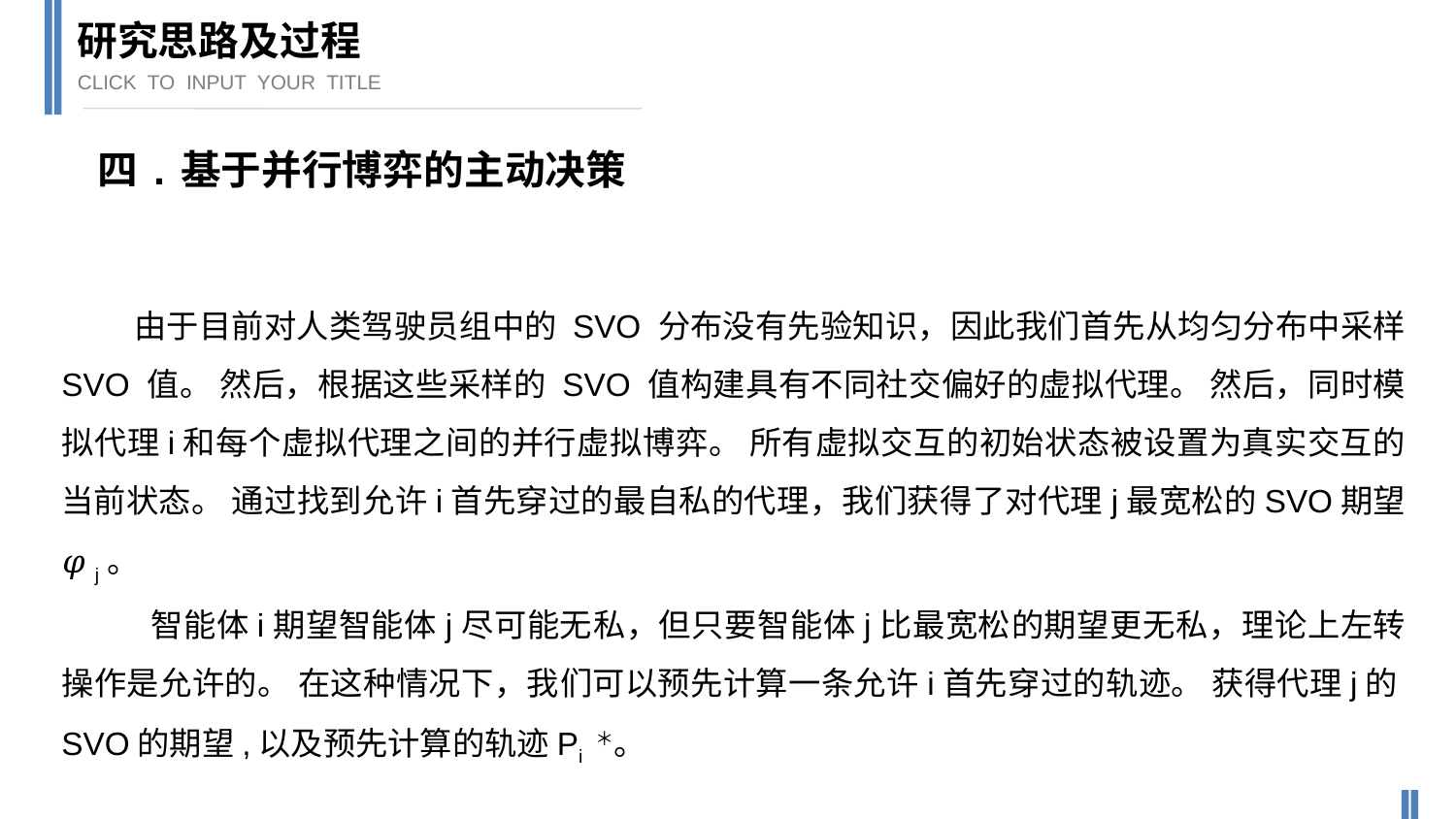

研究思路及过程
CLICK  TO  INPUT  YOUR  TITLE
四.基于并行博弈的主动决策
由于目前对人类驾驶员组中的 SVO 分布没有先验知识，因此我们首先从均匀分布中采样 SVO 值。 然后，根据这些采样的 SVO 值构建具有不同社交偏好的虚拟代理。 然后，同时模拟代理i和每个虚拟代理之间的并行虚拟博弈。 所有虚拟交互的初始状态被设置为真实交互的当前状态。 通过找到允许i首先穿过的最自私的代理，我们获得了对代理j最宽松的SVO期望𝜑j。
 智能体i期望智能体j尽可能无私，但只要智能体j比最宽松的期望更无私，理论上左转操作是允许的。 在这种情况下，我们可以预先计算一条允许i首先穿过的轨迹。 获得代理j的SVO的期望,以及预先计算的轨迹Pi ＊。